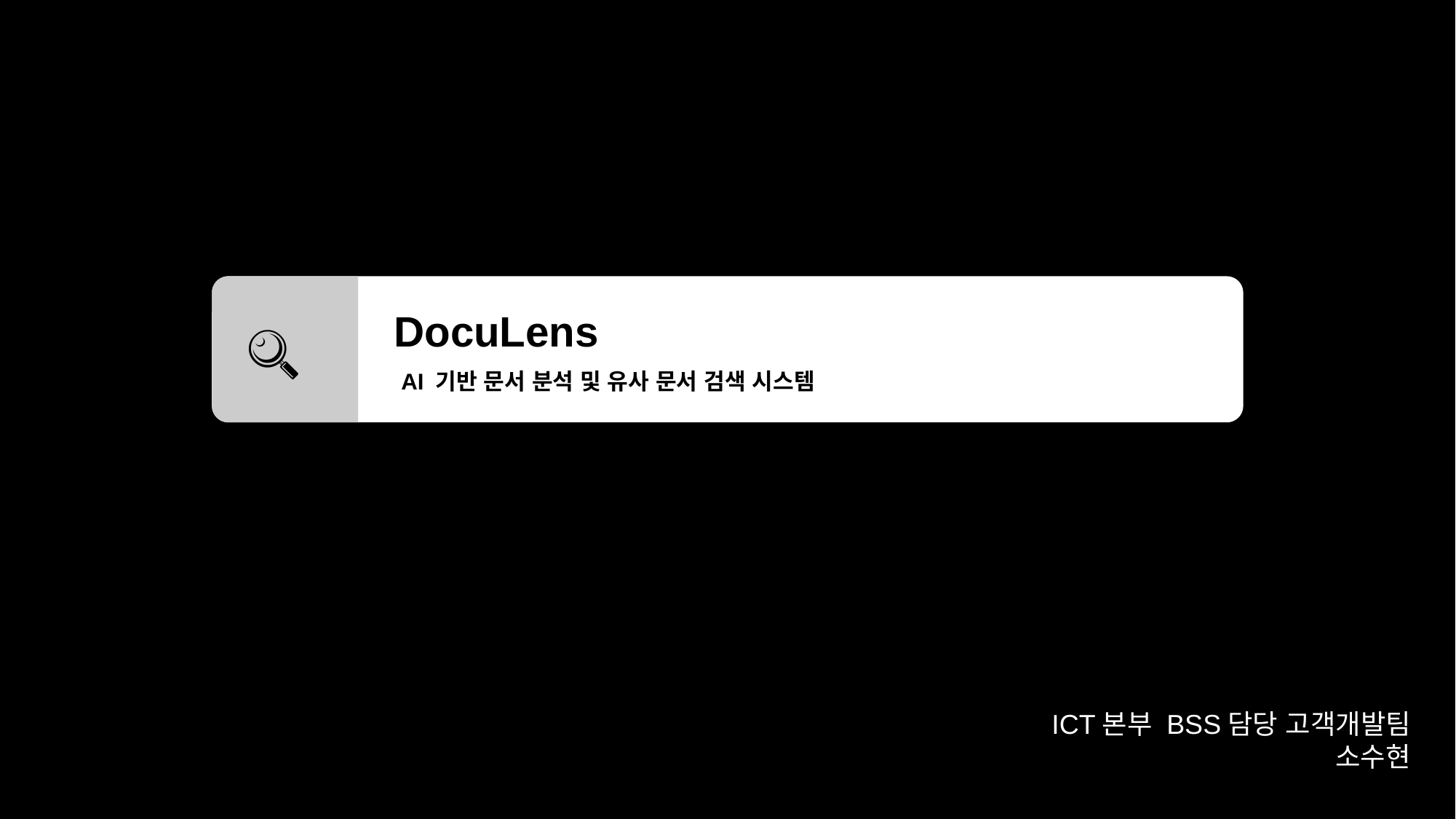

DocuLens
🔍
AI 기반 문서 분석 및 유사 문서 검색 시스템
ICT본부 BSS담당 고객개발팀
소수현